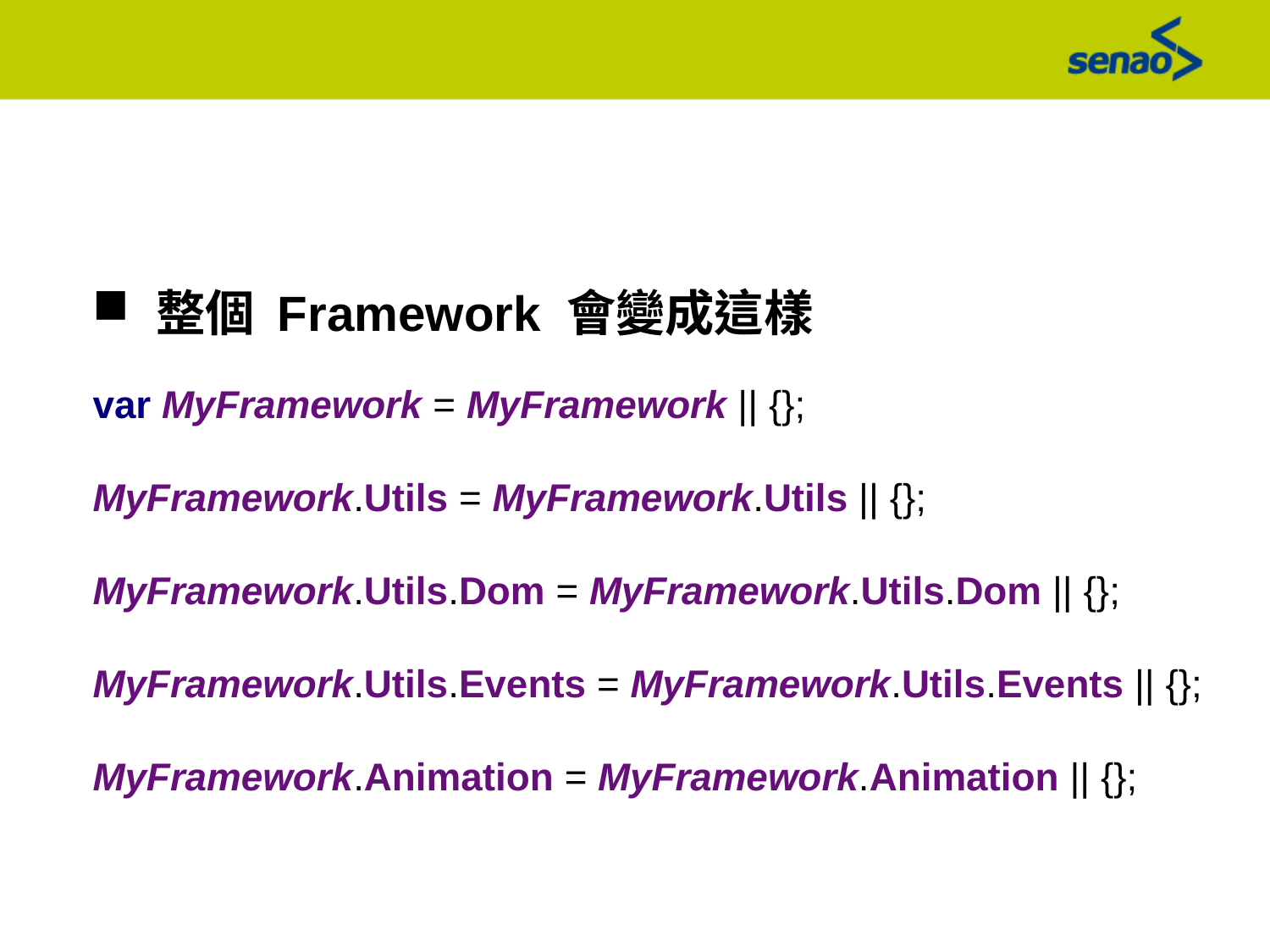

整個 Framework 會變成這樣
var MyFramework = MyFramework || {};
MyFramework.Utils = MyFramework.Utils || {};
MyFramework.Utils.Dom = MyFramework.Utils.Dom || {};
MyFramework.Utils.Events = MyFramework.Utils.Events || {};
MyFramework.Animation = MyFramework.Animation || {};